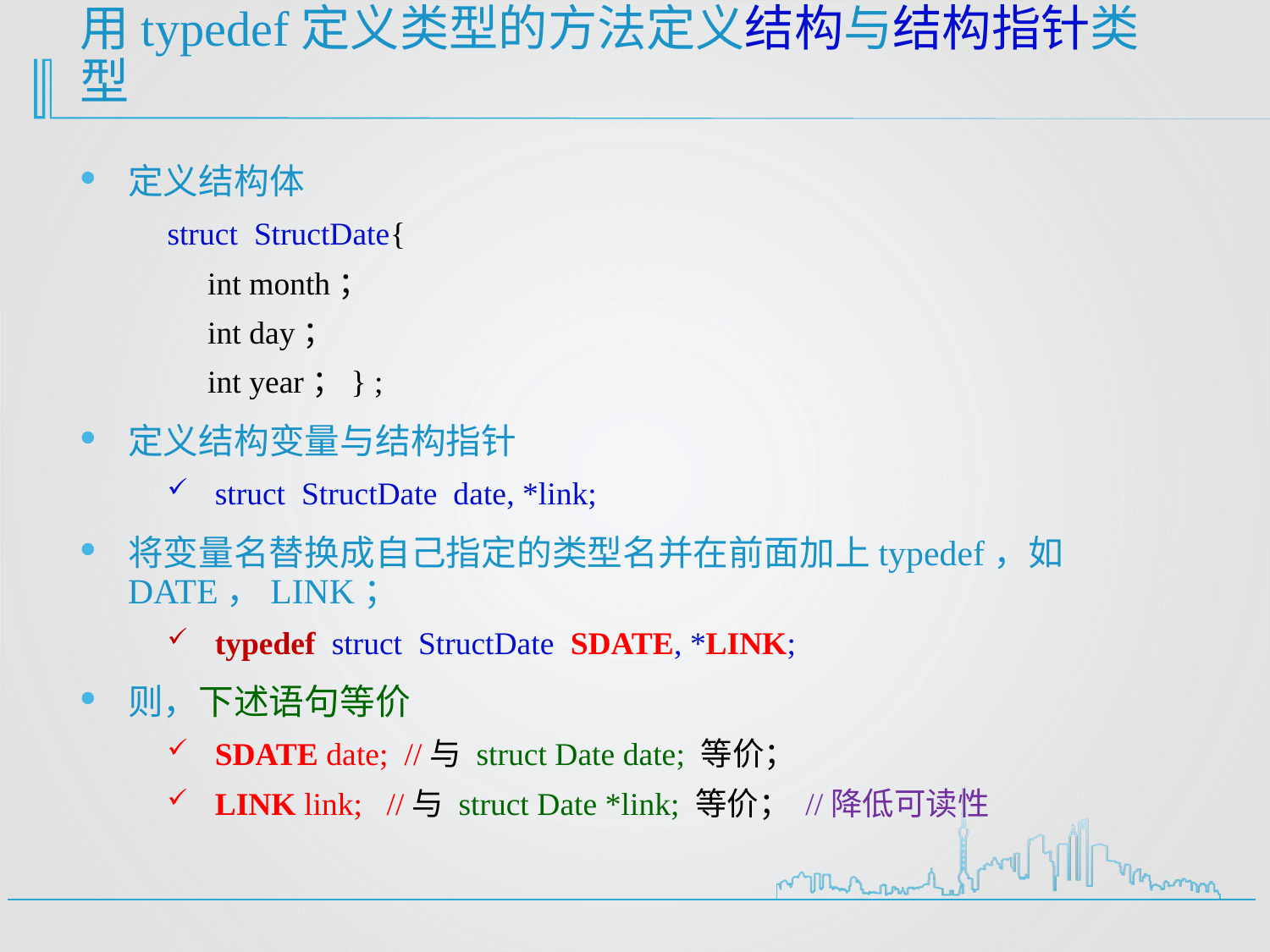

# 用typedef定义类型的方法定义结构与结构指针类型
定义结构体
struct  StructDate{
     int month；
     int day；
     int year；} ;
定义结构变量与结构指针
struct  StructDate  date, *link;
将变量名替换成自己指定的类型名并在前面加上typedef，如DATE，LINK；
typedef  struct  StructDate  SDATE, *LINK;
则，下述语句等价
SDATE date;  //与 struct Date date; 等价；
LINK link;   //与 struct Date *link; 等价； //降低可读性